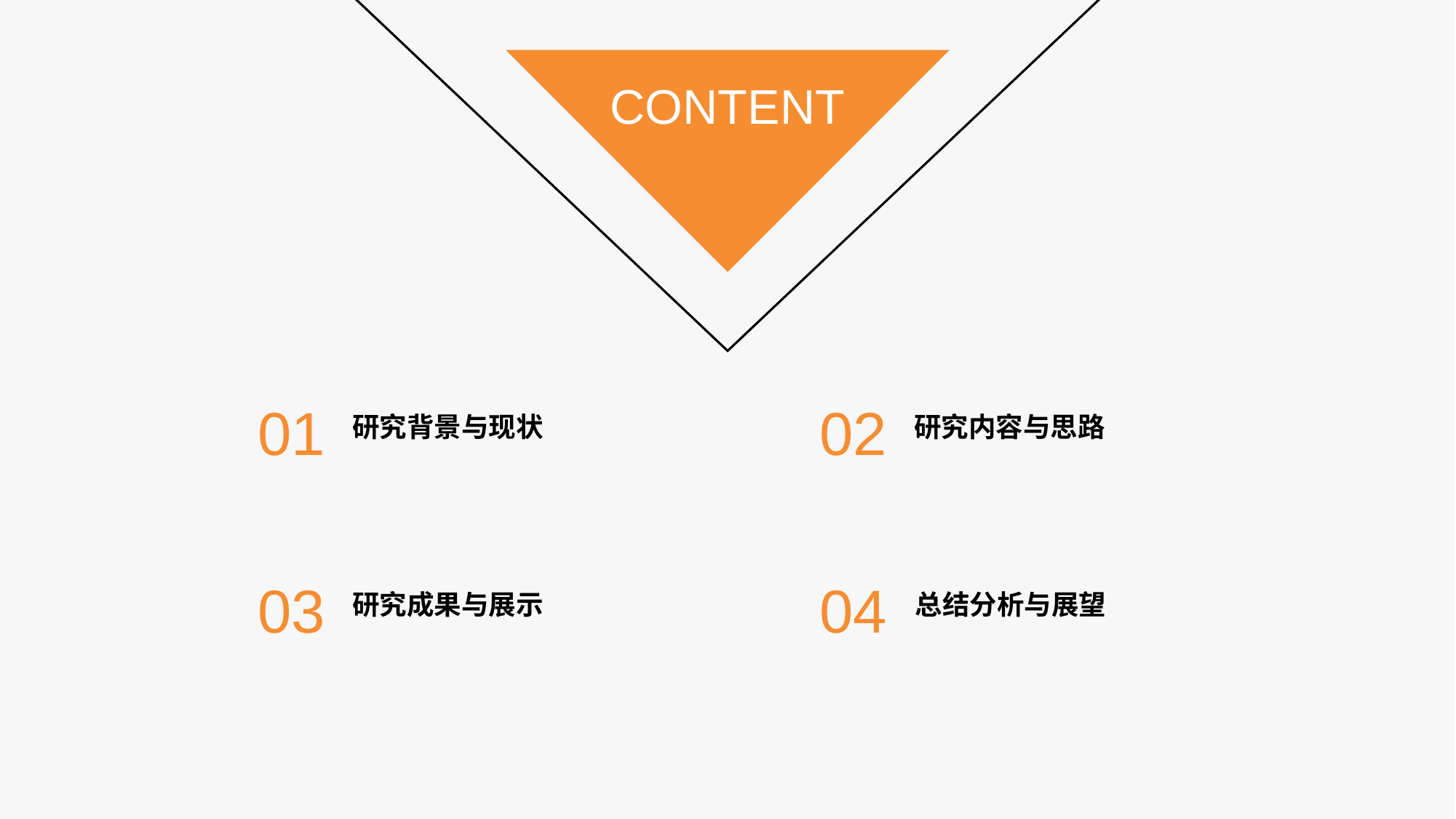

CONTENT
01
研究背景与现状
02
研究内容与思路
03
研究成果与展示
04
总结分析与展望